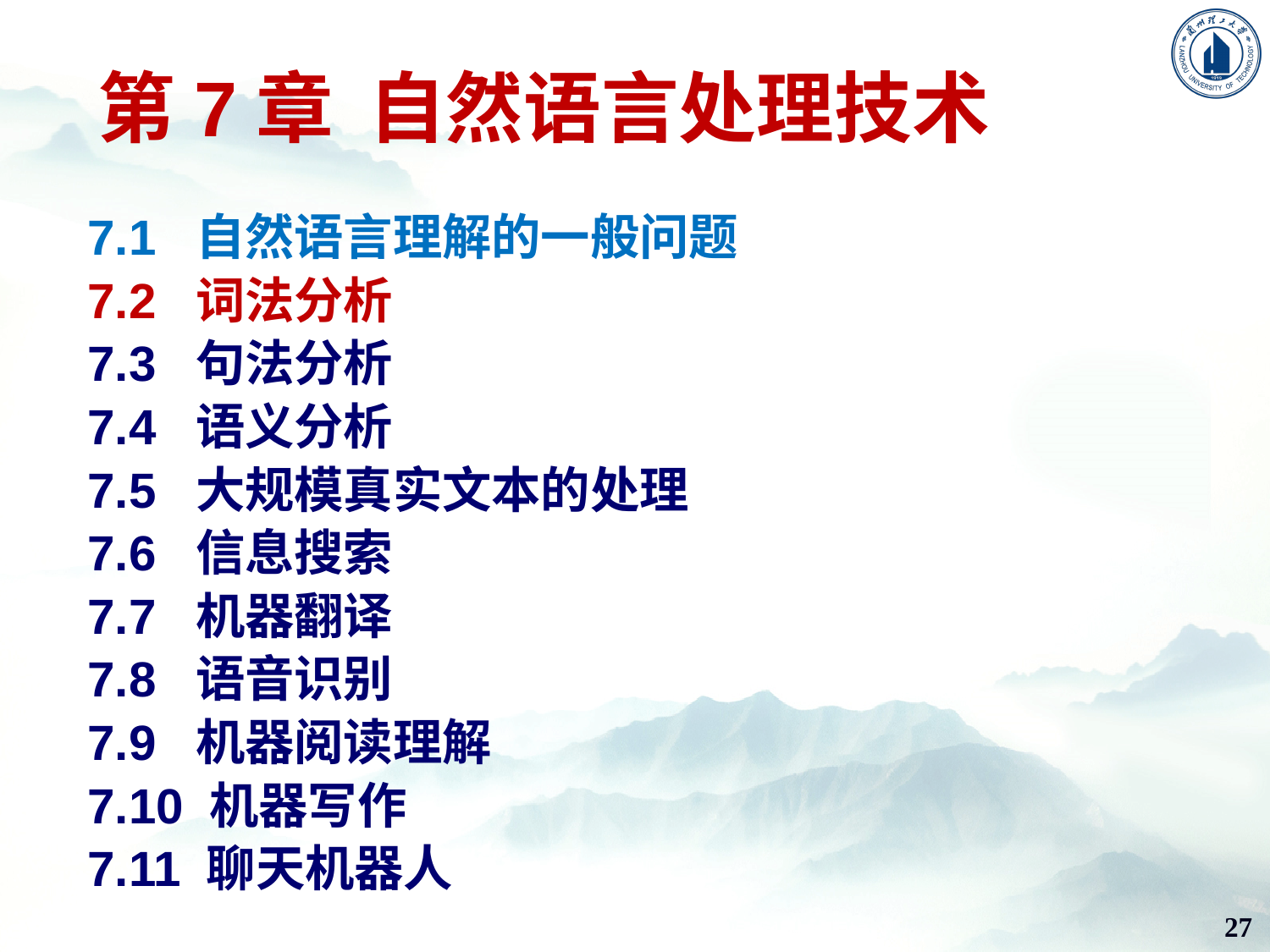

# 第7章  自然语言处理技术
7.1  自然语言理解的一般问题
7.2  词法分析
7.3  句法分析
7.4  语义分析
7.5  大规模真实文本的处理
7.6  信息搜索
7.7  机器翻译
7.8  语音识别
7.9  机器阅读理解
7.10 机器写作
7.11 聊天机器人
27